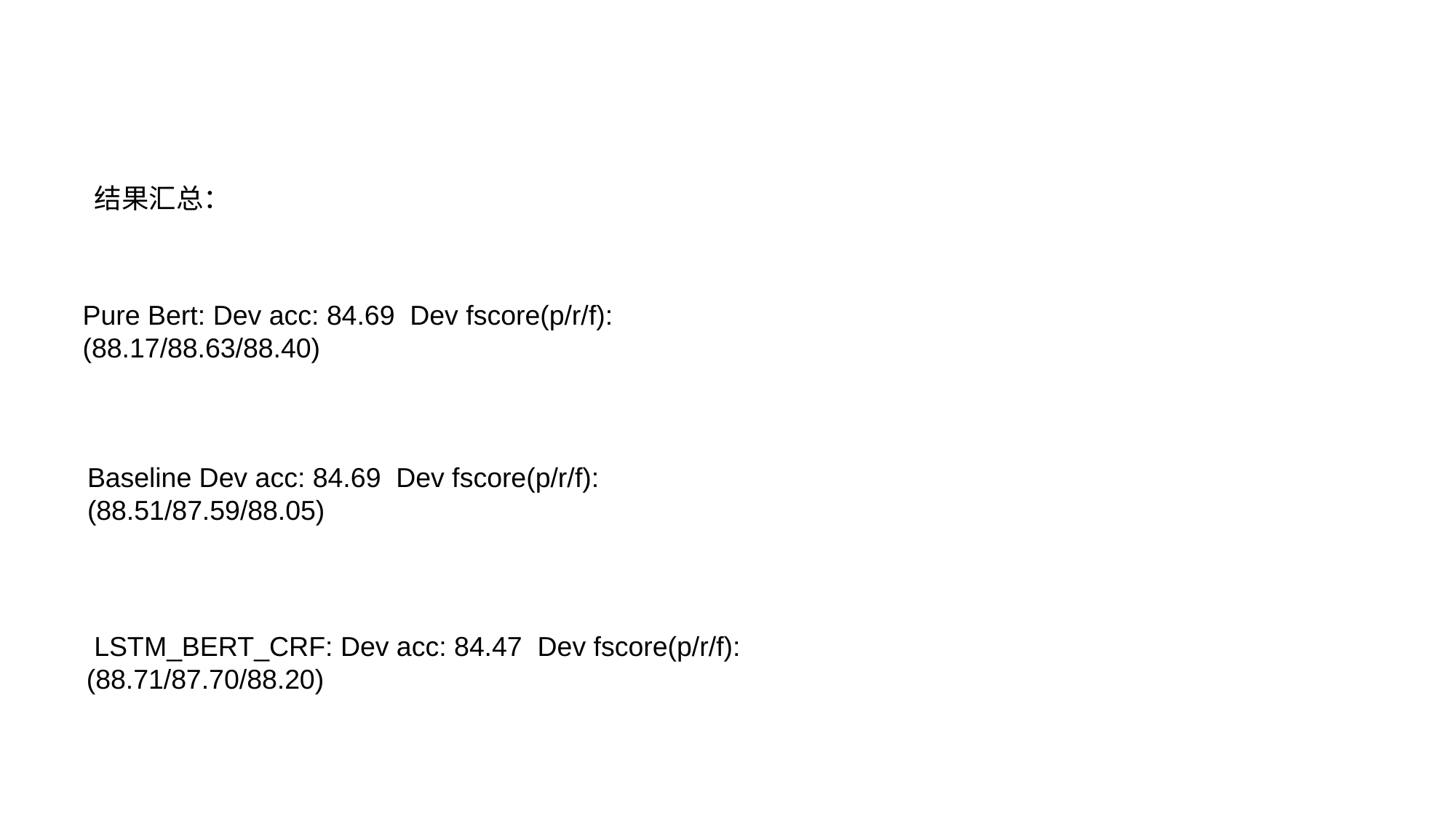

结果汇总：

Pure Bert: Dev acc: 84.69  Dev fscore(p/r/f): (88.17/88.63/88.40)
Baseline Dev acc: 84.69  Dev fscore(p/r/f): (88.51/87.59/88.05)
 LSTM_BERT_CRF: Dev acc: 84.47  Dev fscore(p/r/f): (88.71/87.70/88.20)